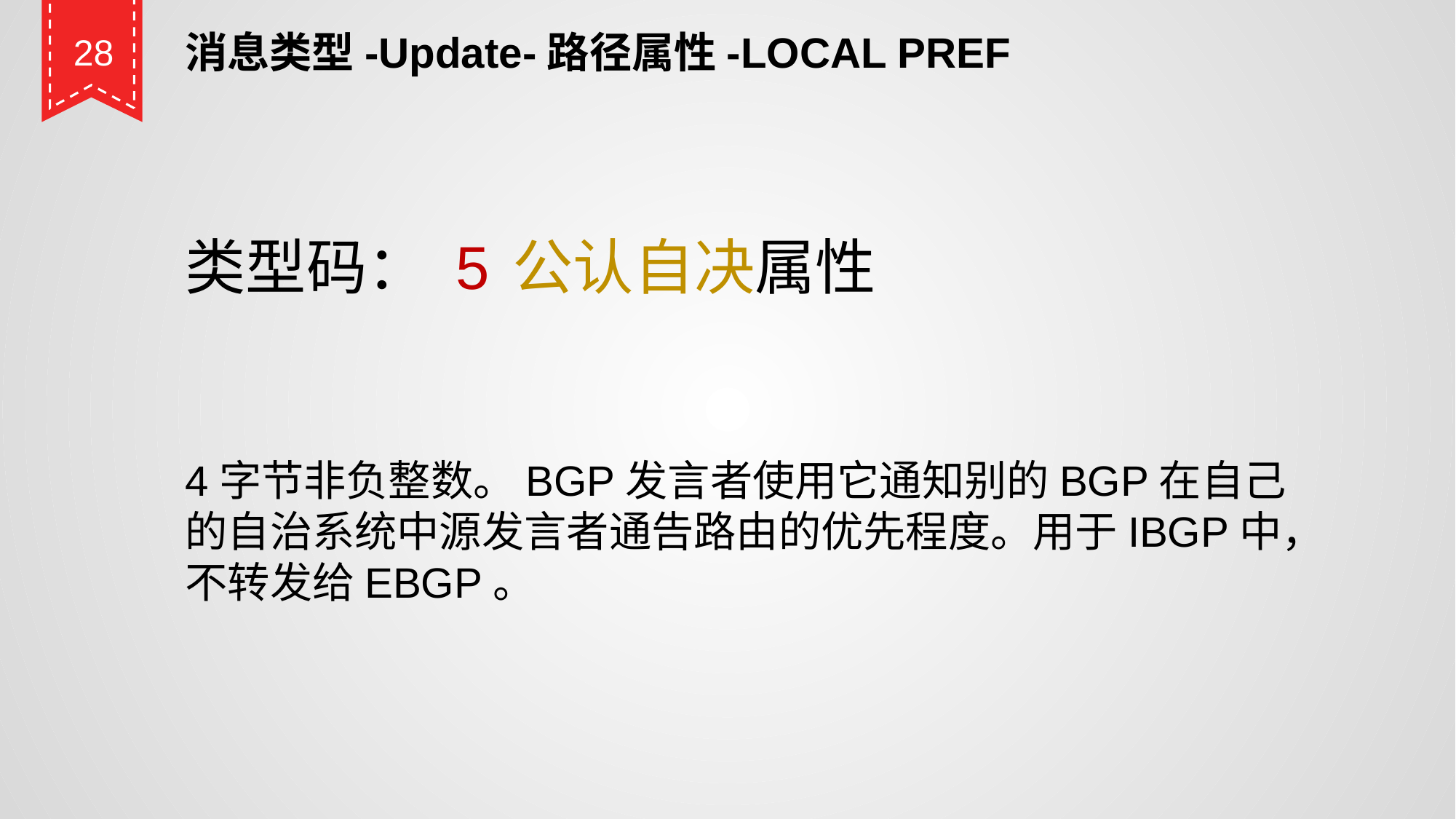

消息类型-Update-路径属性-LOCAL PREF
28
类型码： 5 	公认自决属性
4字节非负整数。BGP发言者使用它通知别的BGP在自己的自治系统中源发言者通告路由的优先程度。用于IBGP中，不转发给EBGP。